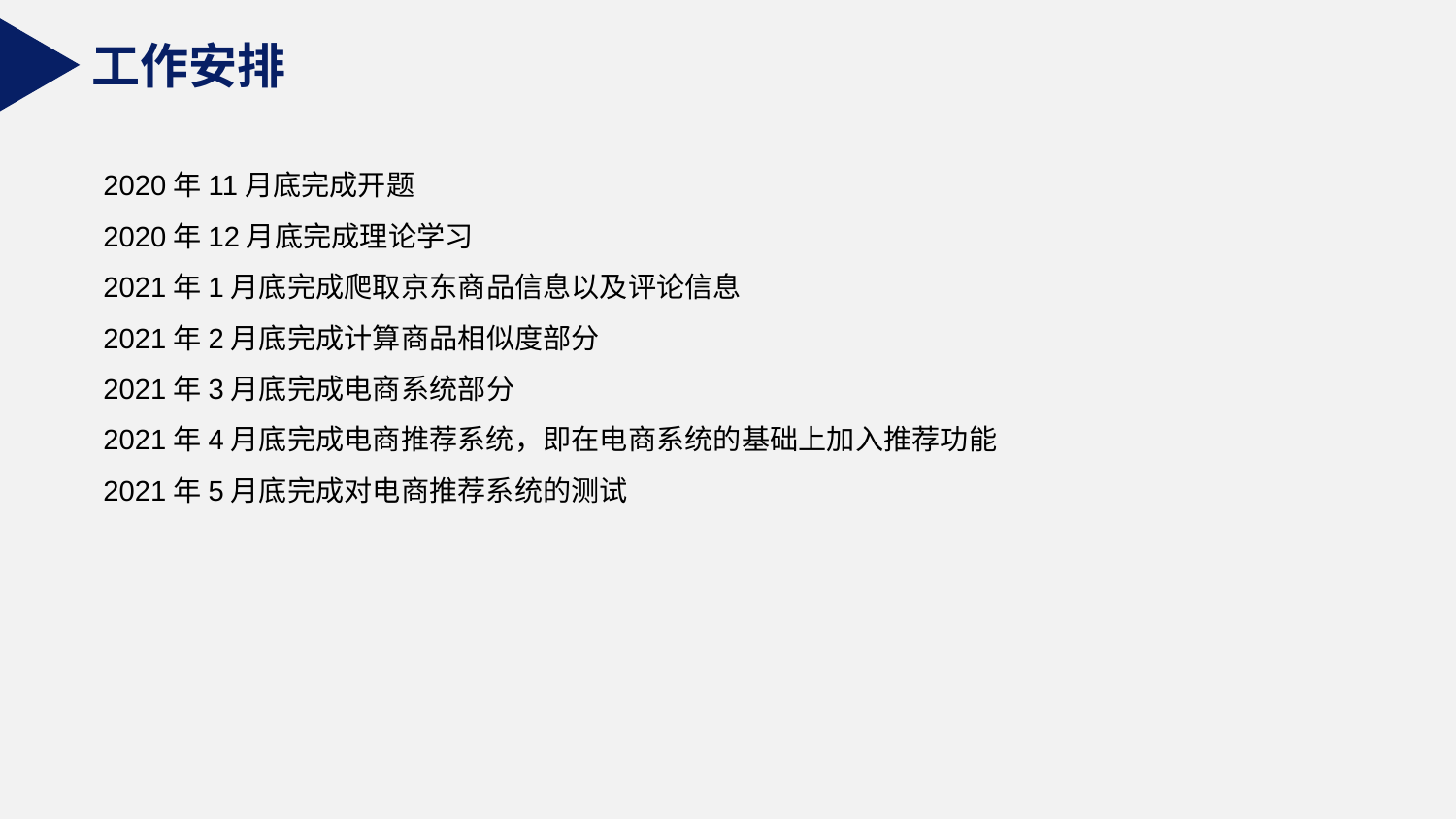

工作安排
2020年11月底完成开题
2020年12月底完成理论学习
2021年1月底完成爬取京东商品信息以及评论信息
2021年2月底完成计算商品相似度部分
2021年3月底完成电商系统部分
2021年4月底完成电商推荐系统，即在电商系统的基础上加入推荐功能
2021年5月底完成对电商推荐系统的测试